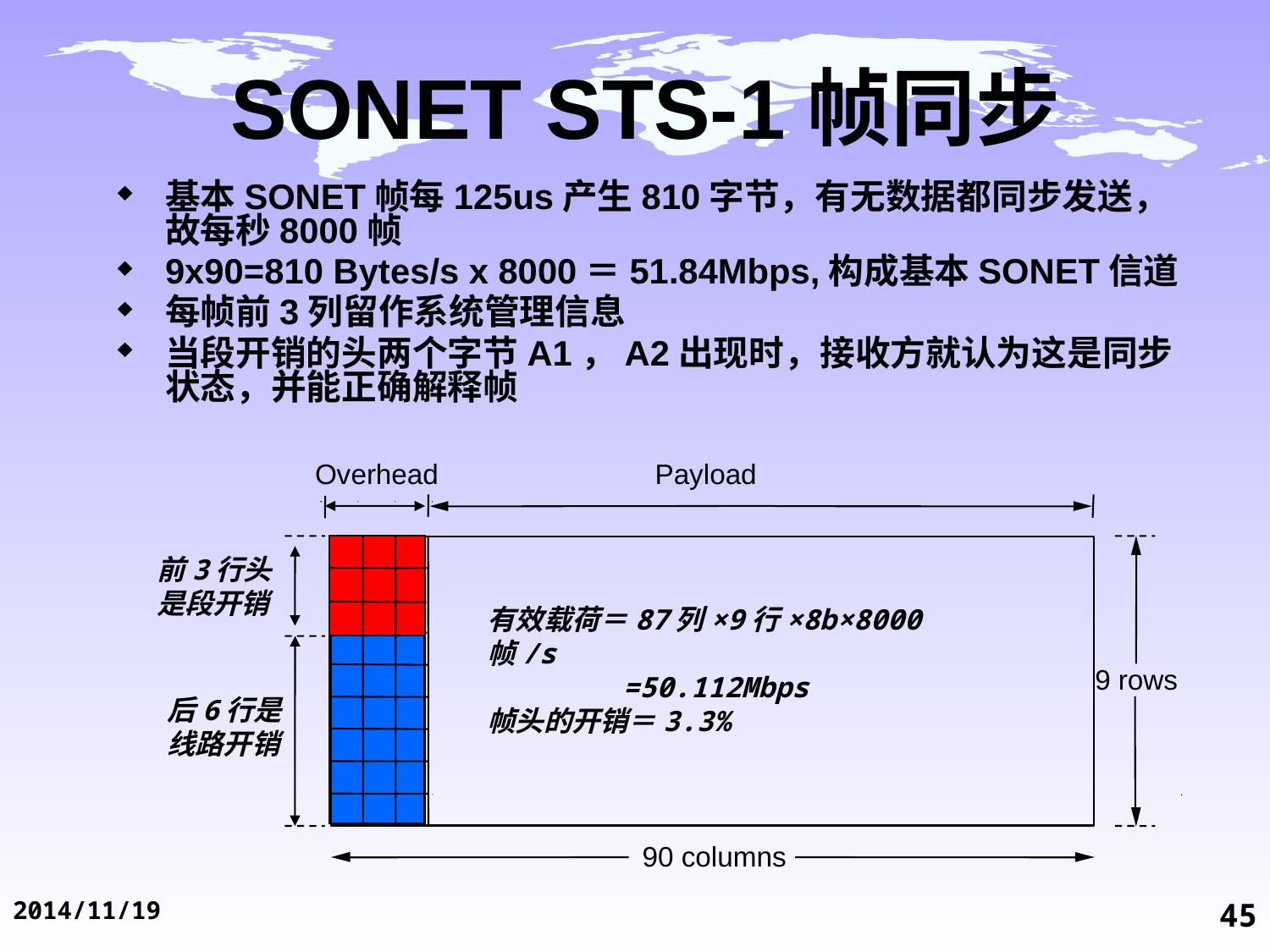

# SONET STS-1帧同步

基本SONET帧每125us产生810字节，有无数据都同步发送，故每秒8000帧
9x90=810 Bytes/s x 8000＝51.84Mbps,构成基本SONET信道
每帧前3列留作系统管理信息
当段开销的头两个字节A1，A2出现时，接收方就认为这是同步状态，并能正确解释帧
Overhead
Payload

前3行头
是段开销

有效载荷＝87列×9行×8b×8000帧/s
        =50.112Mbps
帧头的开销＝3.3%

9 rows

后6行是
线路开销

90 columns

2014/11/19
45